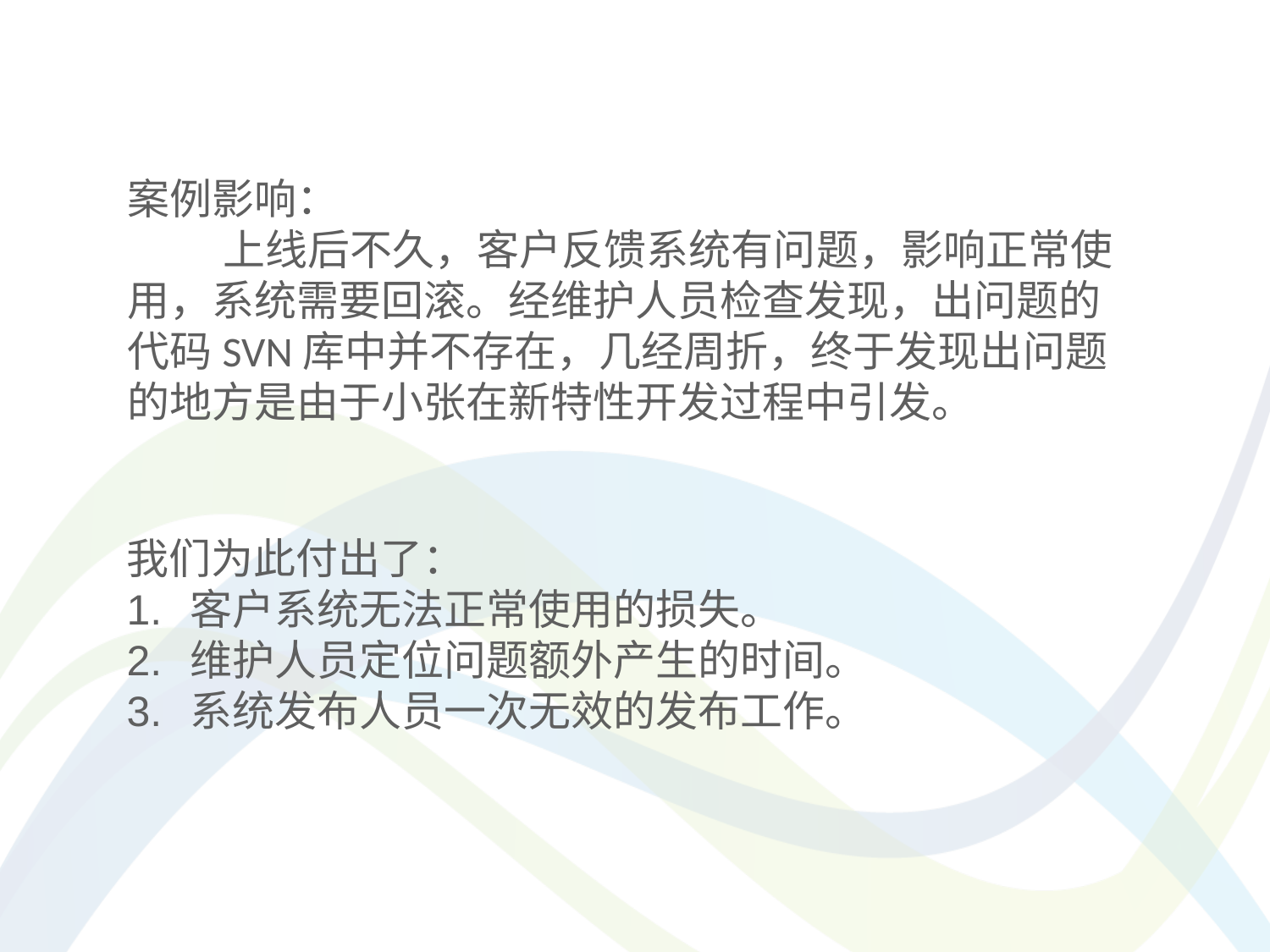

案例影响：
         上线后不久，客户反馈系统有问题，影响正常使用，系统需要回滚。经维护人员检查发现，出问题的代码SVN库中并不存在，几经周折，终于发现出问题的地方是由于小张在新特性开发过程中引发。
我们为此付出了：
客户系统无法正常使用的损失。
维护人员定位问题额外产生的时间。
系统发布人员一次无效的发布工作。